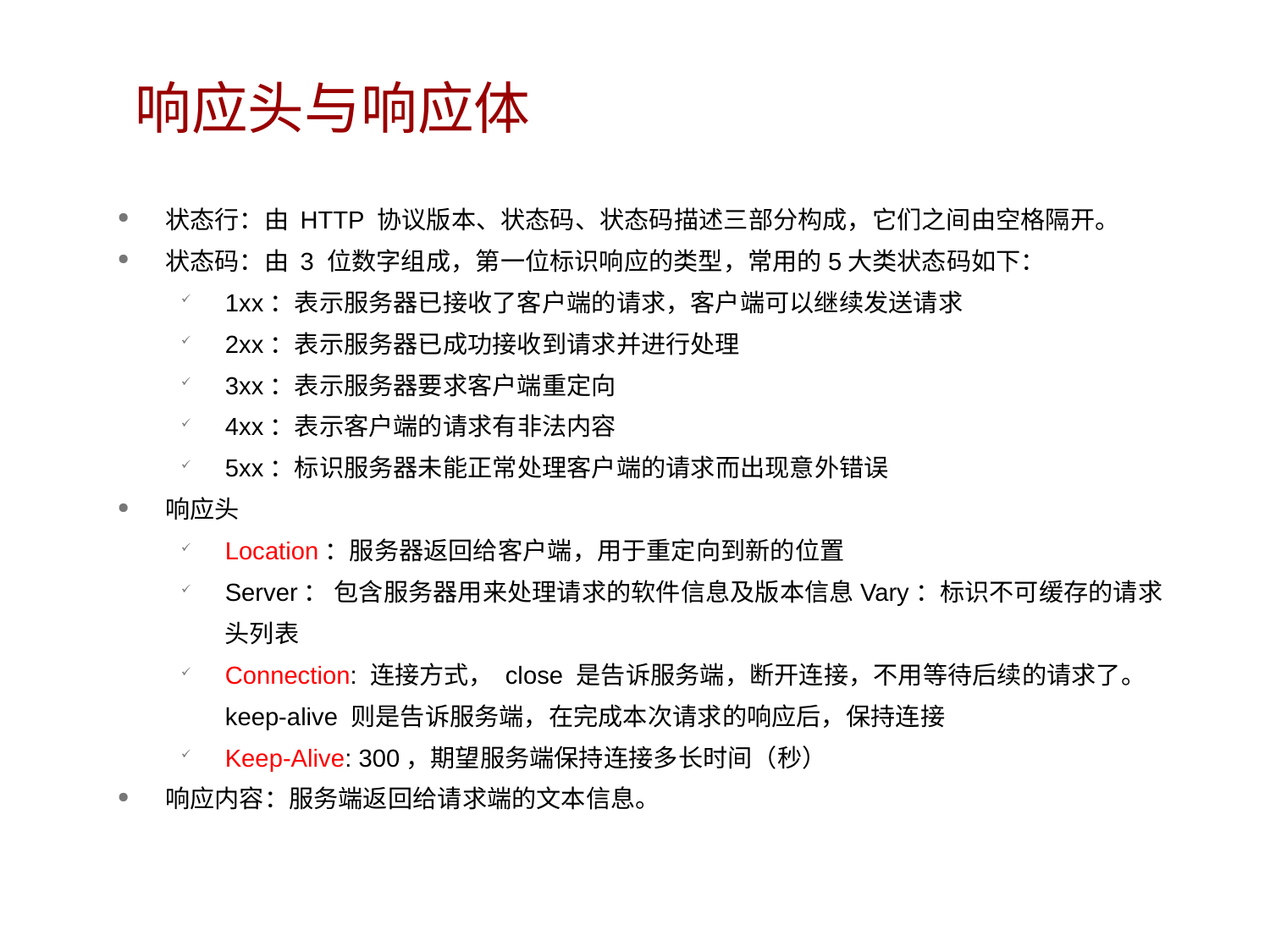

# 响应头与响应体
状态行：由 HTTP 协议版本、状态码、状态码描述三部分构成，它们之间由空格隔开。
状态码：由 3 位数字组成，第一位标识响应的类型，常用的5大类状态码如下：
1xx：表示服务器已接收了客户端的请求，客户端可以继续发送请求
2xx：表示服务器已成功接收到请求并进行处理
3xx：表示服务器要求客户端重定向
4xx：表示客户端的请求有非法内容
5xx：标识服务器未能正常处理客户端的请求而出现意外错误
响应头
Location：服务器返回给客户端，用于重定向到新的位置
Server： 包含服务器用来处理请求的软件信息及版本信息Vary：标识不可缓存的请求头列表
Connection: 连接方式， close 是告诉服务端，断开连接，不用等待后续的请求了。 keep-alive 则是告诉服务端，在完成本次请求的响应后，保持连接
Keep-Alive: 300，期望服务端保持连接多长时间（秒）
响应内容：服务端返回给请求端的文本信息。